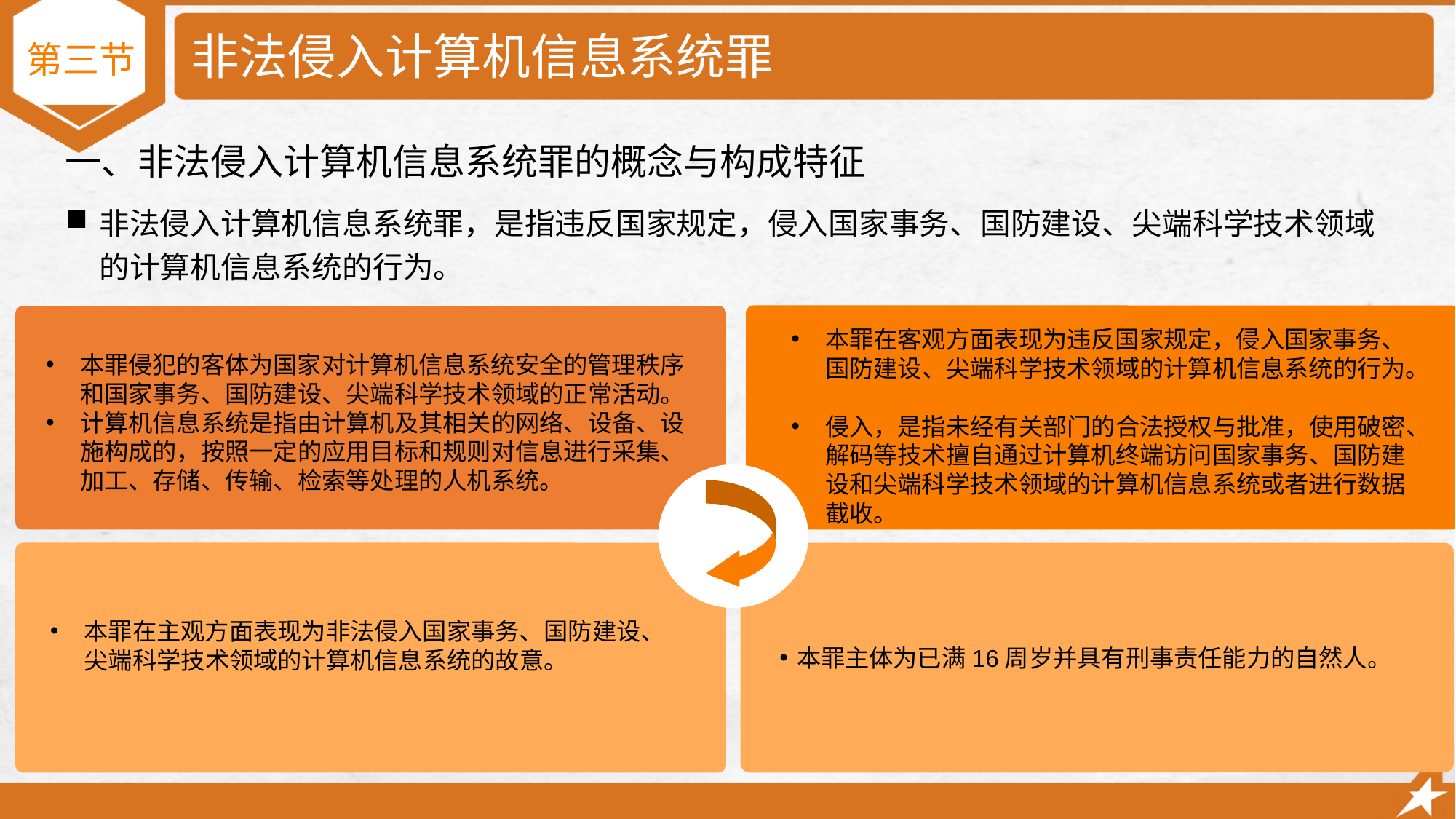

# 非法侵入计算机信息系统罪
第三节
一、非法侵入计算机信息系统罪的概念与构成特征
非法侵入计算机信息系统罪，是指违反国家规定，侵入国家事务、国防建设、尖端科学技术领域的计算机信息系统的行为。

本罪在客观方面表现为违反国家规定，侵入国家事务、国防建设、尖端科学技术领域的计算机信息系统的行为。
侵入，是指未经有关部门的合法授权与批准，使用破密、解码等技术擅自通过计算机终端访问国家事务、国防建设和尖端科学技术领域的计算机信息系统或者进行数据截收。
本罪侵犯的客体为国家对计算机信息系统安全的管理秩序和国家事务、国防建设、尖端科学技术领域的正常活动。
计算机信息系统是指由计算机及其相关的网络、设备、设施构成的，按照一定的应用目标和规则对信息进行采集、加工、存储、传输、检索等处理的人机系统。

本罪主体为已满16周岁并具有刑事责任能力的自然人。
本罪在主观方面表现为非法侵入国家事务、国防建设、尖端科学技术领域的计算机信息系统的故意。